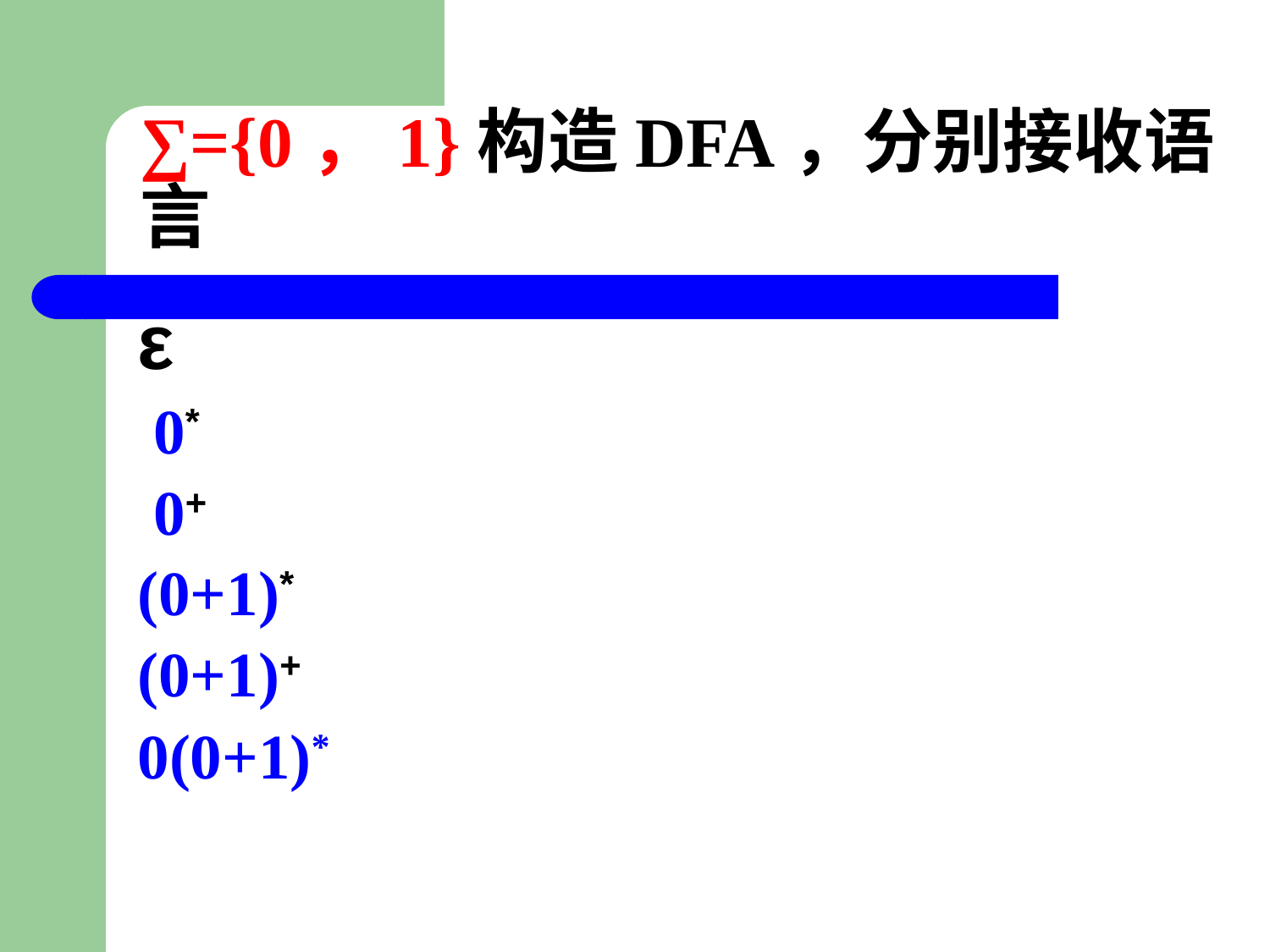

# ∑={0，1}构造DFA，分别接收语言
ε
 0*
 0+
(0+1)*
(0+1)+
0(0+1)*